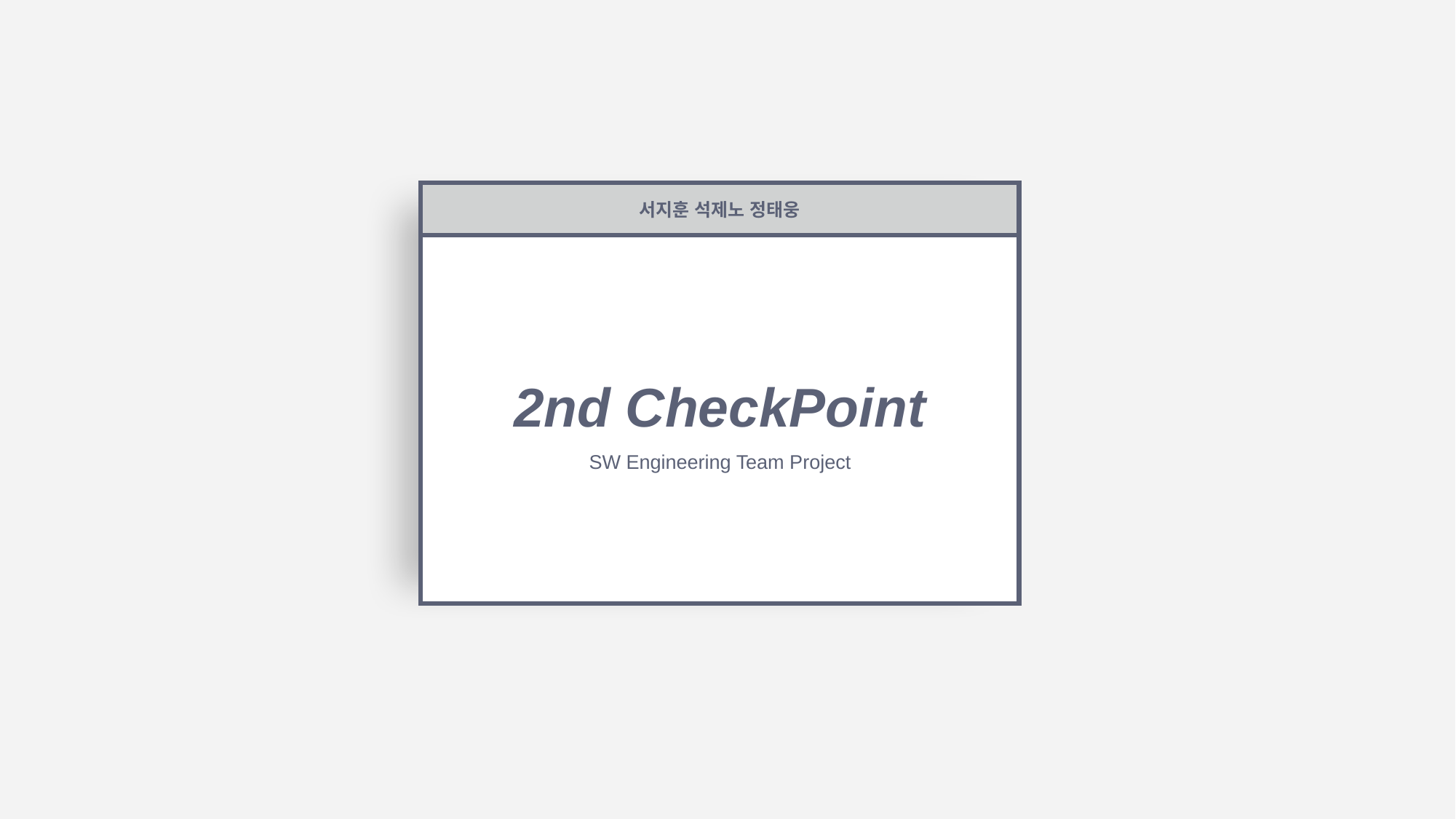

서지훈 석제노 정태웅
2nd CheckPoint
SW Engineering Team Project